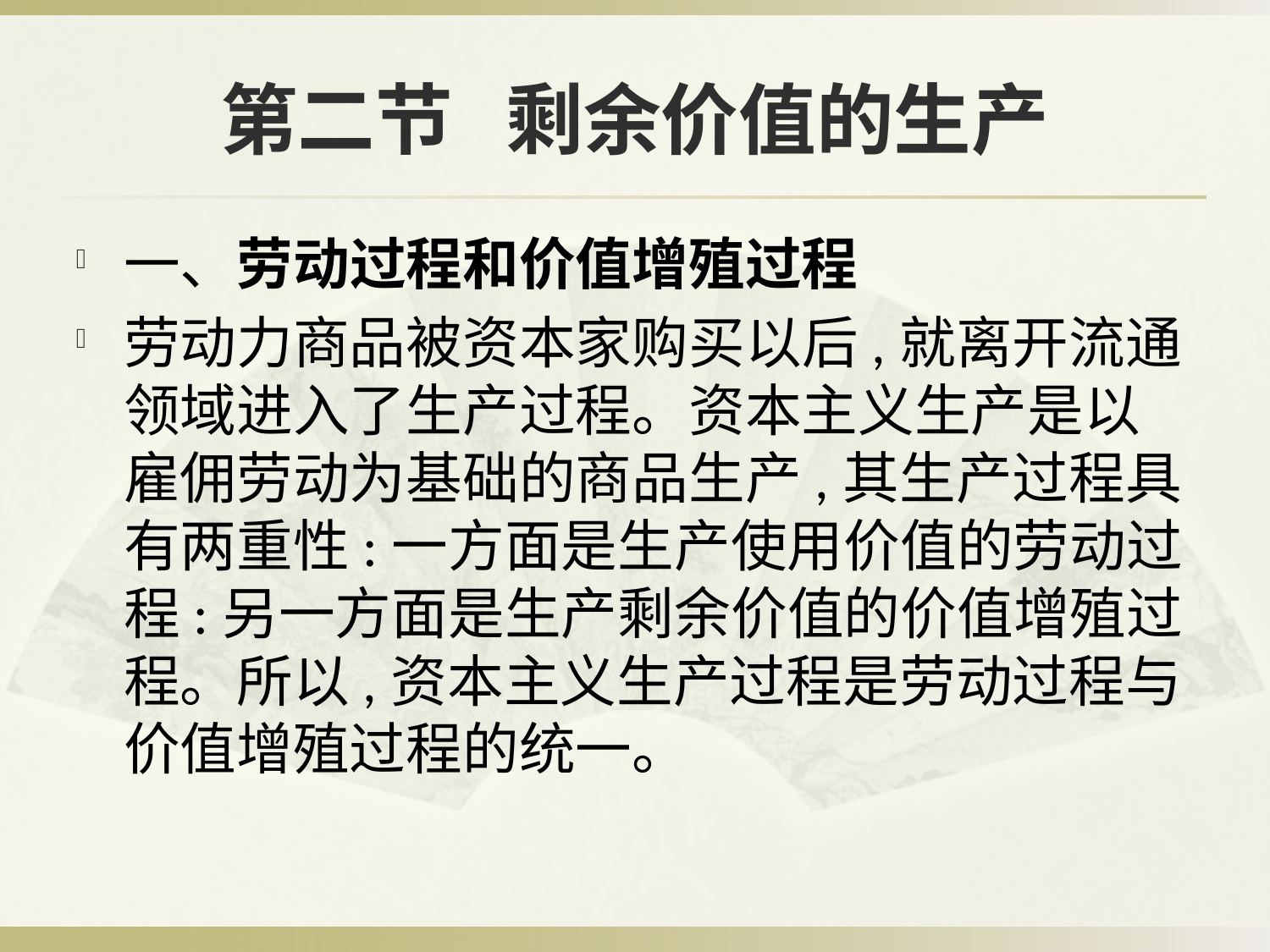

# 第二节   剩余价值的生产
一、劳动过程和价值增殖过程
劳动力商品被资本家购买以后,就离开流通领域进入了生产过程。资本主义生产是以雇佣劳动为基础的商品生产,其生产过程具有两重性:一方面是生产使用价值的劳动过程:另一方面是生产剩余价值的价值增殖过程。所以,资本主义生产过程是劳动过程与价值增殖过程的统一。